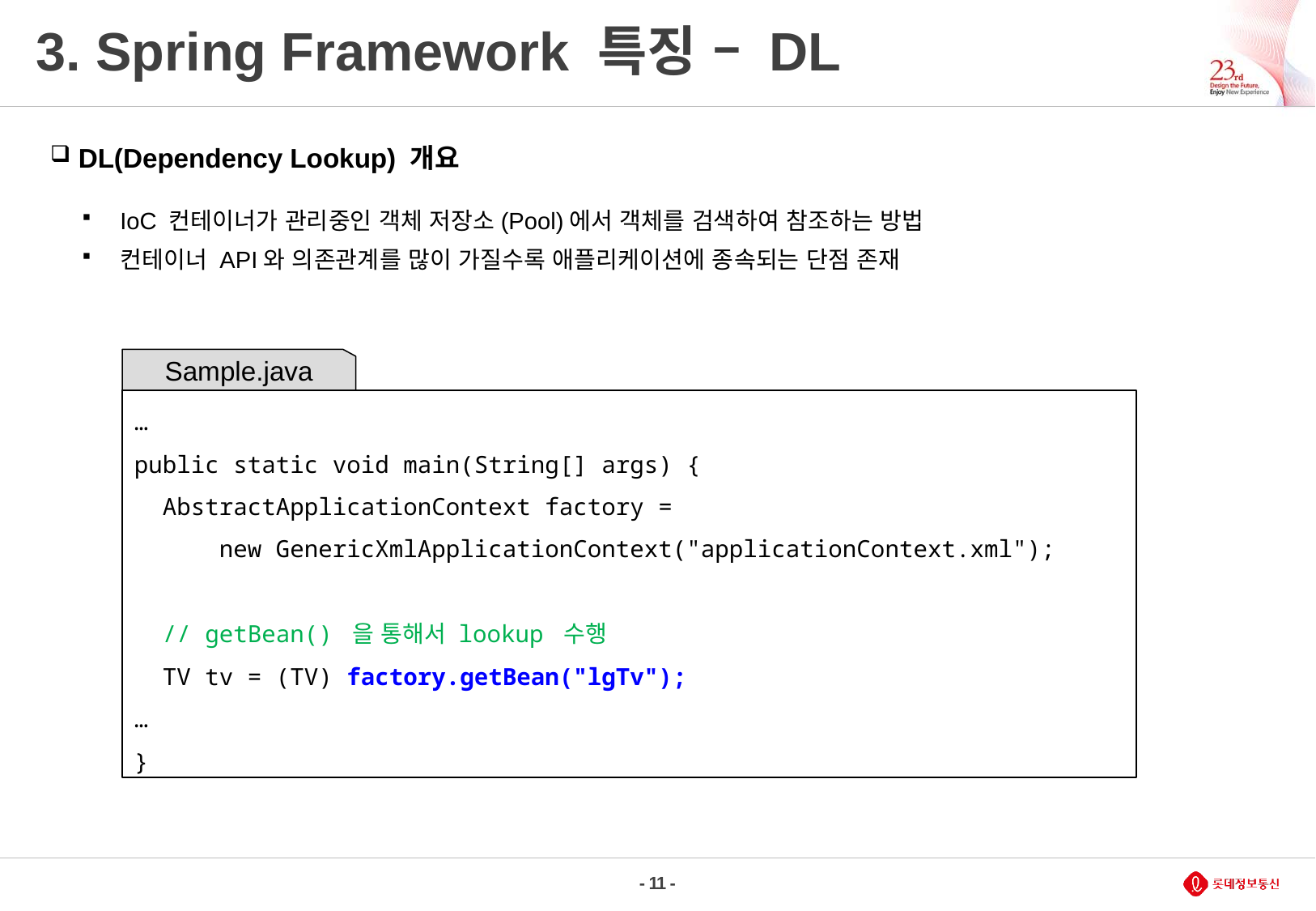

# 3. Spring Framework 특징 – DL
 DL(Dependency Lookup) 개요
IoC 컨테이너가 관리중인 객체 저장소(Pool)에서 객체를 검색하여 참조하는 방법
컨테이너 API와 의존관계를 많이 가질수록 애플리케이션에 종속되는 단점 존재
Sample.java
…
public static void main(String[] args) {
  AbstractApplicationContext factory =
      new GenericXmlApplicationContext("applicationContext.xml");

  // getBean() 을 통해서 lookup 수행
  TV tv = (TV) factory.getBean("lgTv");
…
}
- 11 -